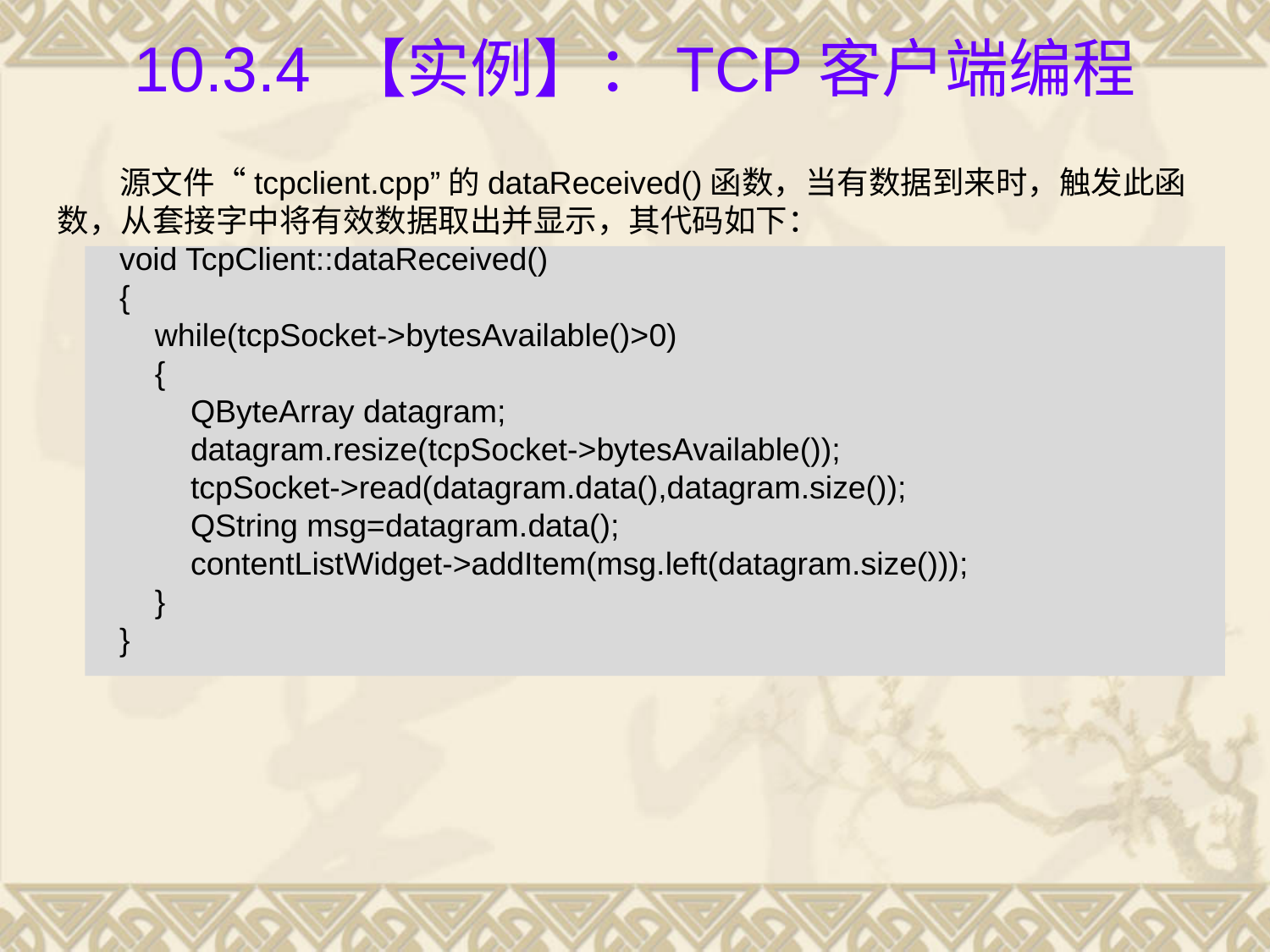

# 10.3.4 【实例】：TCP客户端编程
源文件“tcpclient.cpp”的dataReceived()函数，当有数据到来时，触发此函数，从套接字中将有效数据取出并显示，其代码如下：
void TcpClient::dataReceived()
{
    while(tcpSocket->bytesAvailable()>0)
    {
        QByteArray datagram;
        datagram.resize(tcpSocket->bytesAvailable());
        tcpSocket->read(datagram.data(),datagram.size());
        QString msg=datagram.data();
        contentListWidget->addItem(msg.left(datagram.size()));
    }
}